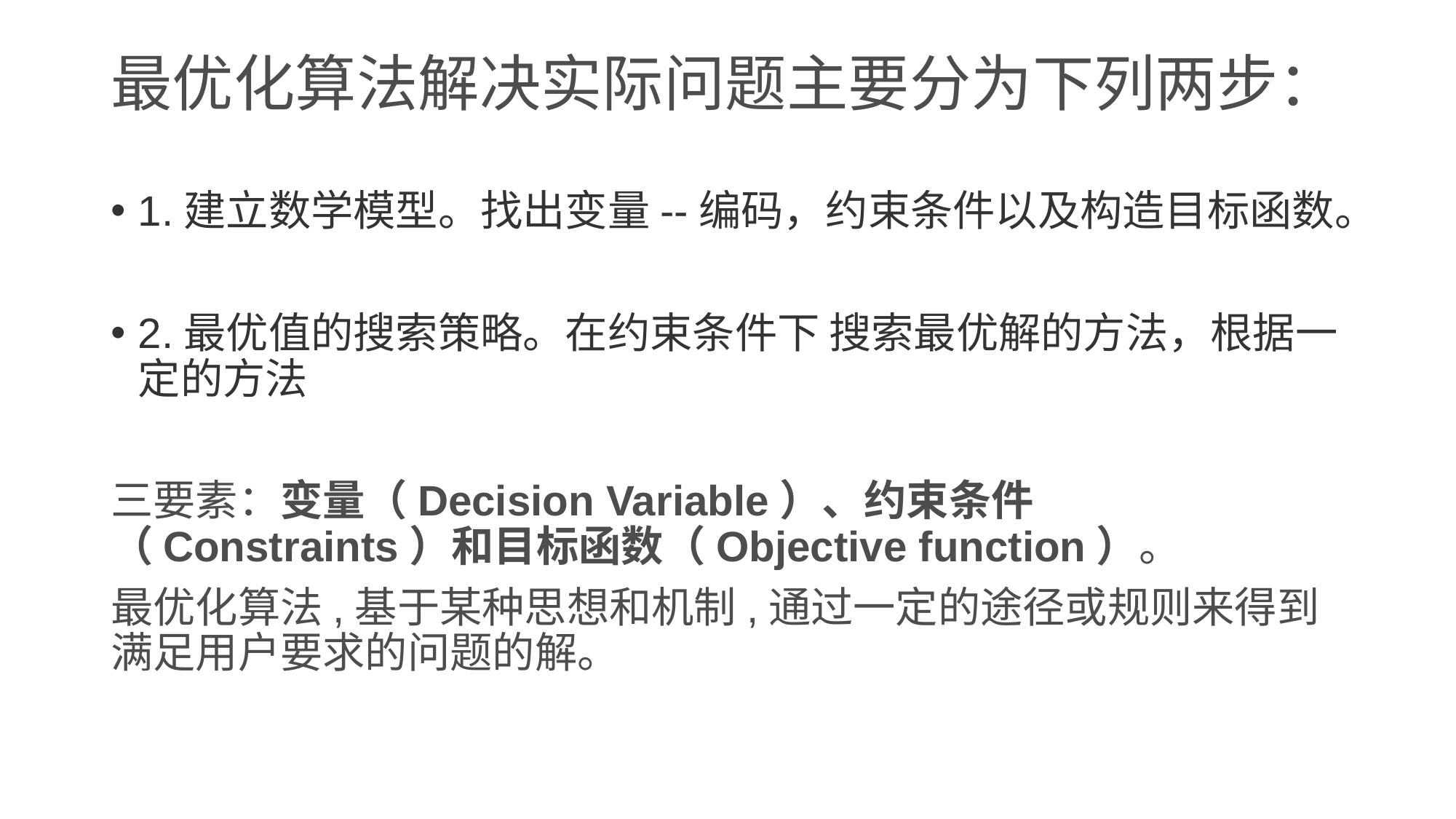

# 最优化算法解决实际问题主要分为下列两步：
1.建立数学模型。找出变量--编码，约束条件以及构造目标函数。

2.最优值的搜索策略。在约束条件下 搜索最优解的方法，根据一定的方法

三要素：变量（Decision Variable）、约束条件（Constraints）和目标函数（Objective function）。
最优化算法,基于某种思想和机制,通过一定的途径或规则来得到满足用户要求的问题的解。